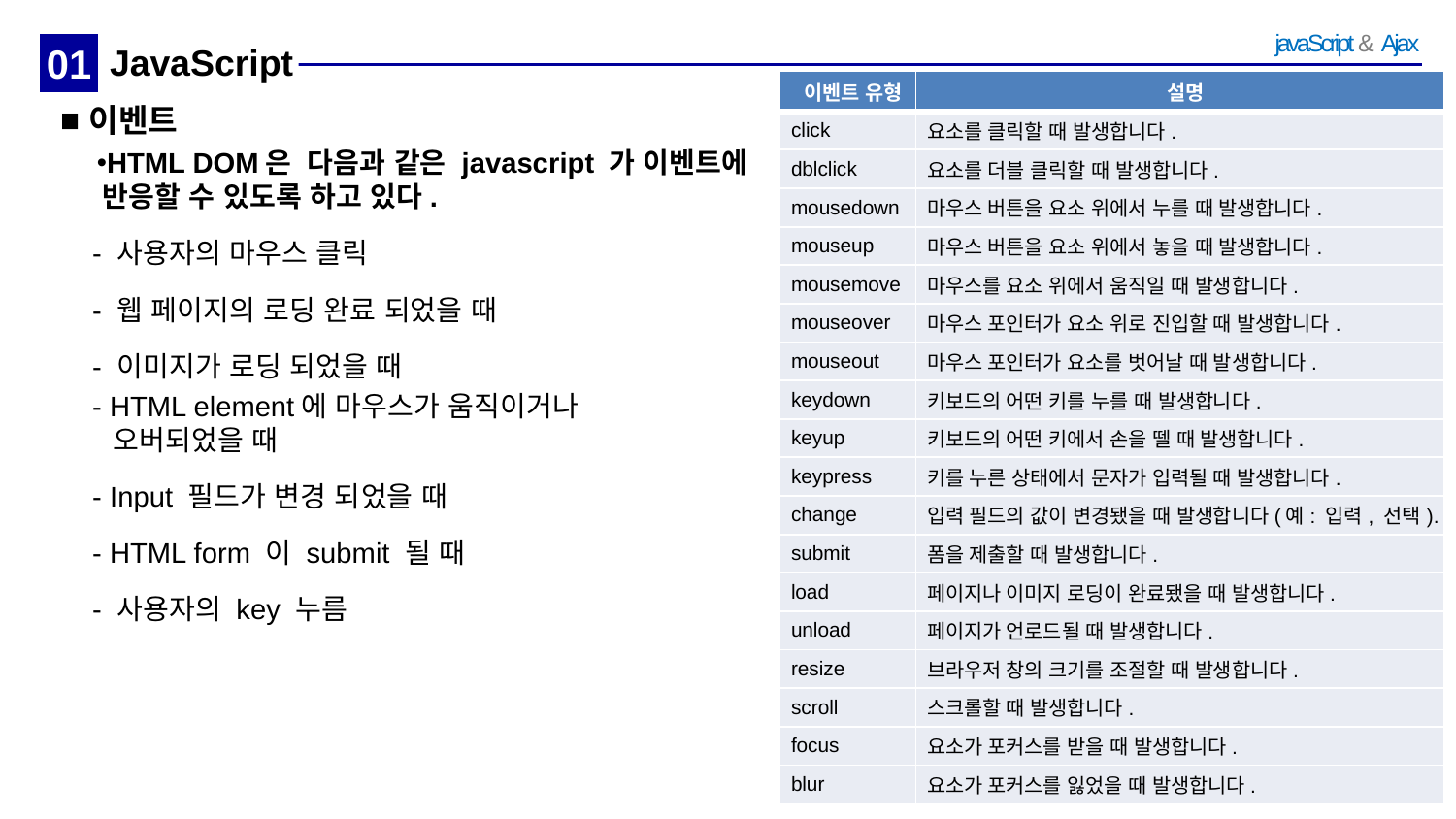

01
# JavaScript
| 이벤트 유형 | 설명 |
| --- | --- |
| click | 요소를 클릭할 때 발생합니다. |
| dblclick | 요소를 더블 클릭할 때 발생합니다. |
| mousedown | 마우스 버튼을 요소 위에서 누를 때 발생합니다. |
| mouseup | 마우스 버튼을 요소 위에서 놓을 때 발생합니다. |
| mousemove | 마우스를 요소 위에서 움직일 때 발생합니다. |
| mouseover | 마우스 포인터가 요소 위로 진입할 때 발생합니다. |
| mouseout | 마우스 포인터가 요소를 벗어날 때 발생합니다. |
| keydown | 키보드의 어떤 키를 누를 때 발생합니다. |
| keyup | 키보드의 어떤 키에서 손을 뗄 때 발생합니다. |
| keypress | 키를 누른 상태에서 문자가 입력될 때 발생합니다. |
| change | 입력 필드의 값이 변경됐을 때 발생합니다(예: 입력, 선택). |
| submit | 폼을 제출할 때 발생합니다. |
| load | 페이지나 이미지 로딩이 완료됐을 때 발생합니다. |
| unload | 페이지가 언로드될 때 발생합니다. |
| resize | 브라우저 창의 크기를 조절할 때 발생합니다. |
| scroll | 스크롤할 때 발생합니다. |
| focus | 요소가 포커스를 받을 때 발생합니다. |
| blur | 요소가 포커스를 잃었을 때 발생합니다. |
이벤트
HTML DOM은  다음과 같은 javascript 가 이벤트에
반응할 수 있도록 하고 있다.
    - 사용자의 마우스 클릭
    - 웹 페이지의 로딩 완료 되었을 때
    - 이미지가 로딩 되었을 때
    - HTML element에 마우스가 움직이거나
   오버되었을 때
    - Input 필드가 변경 되었을 때
    - HTML form 이 submit 될 때
    - 사용자의 key 누름